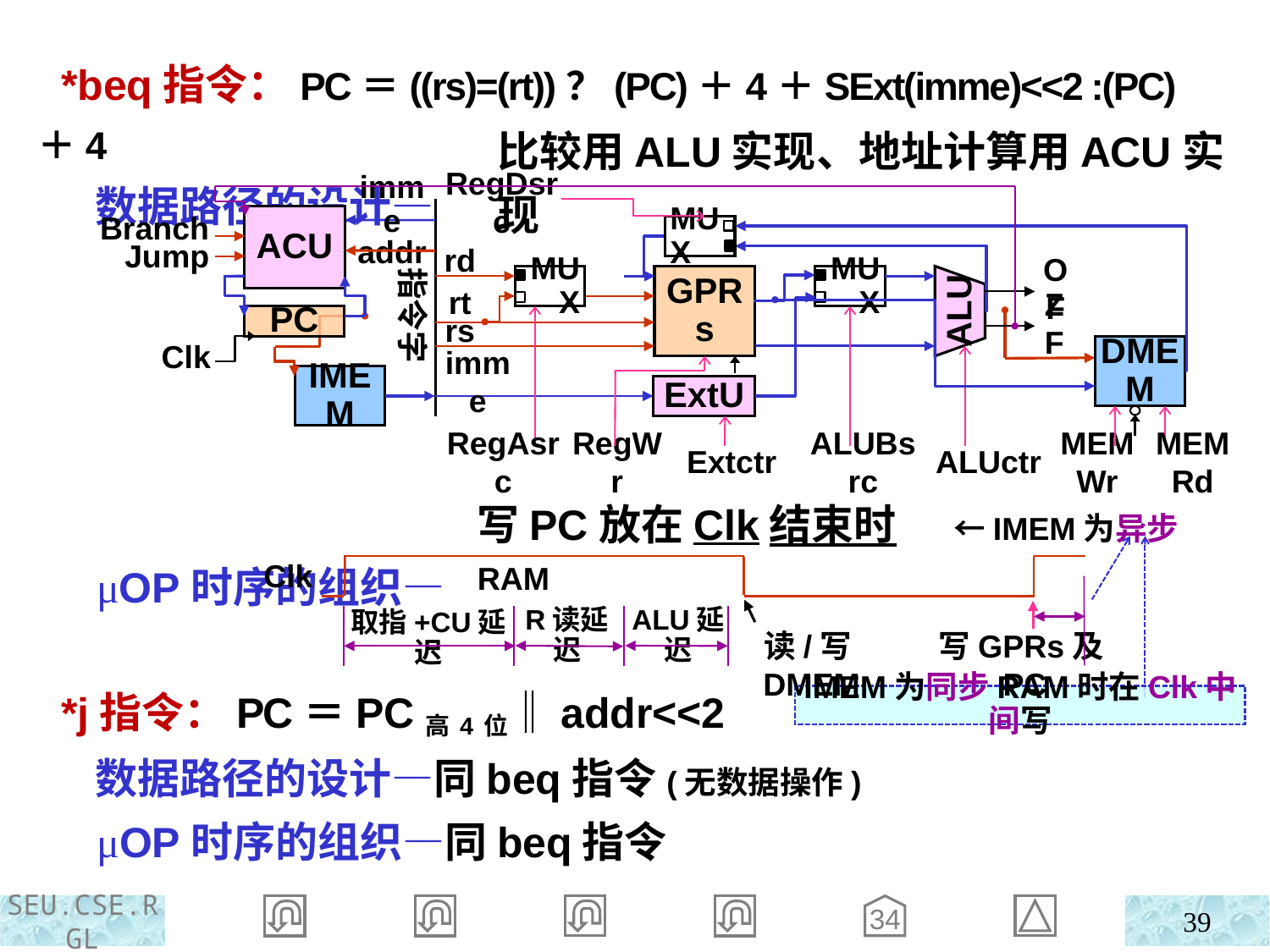

*beq指令：PC＝((rs)=(rt))？(PC)＋4＋SExt(imme)<<2 :(PC)＋4
     数据路径的设计—

     μOP时序的组织—
比较用ALU实现、地址计算用ACU实现
imme
addr
RegDsrc
ACU
Branch
Jump
MUX

rd
rt
rs
指令字
MUX
GPRs
MUX

OF
ALU

PC
ZF
Clk
DMEM
IMEM
imme
ExtU

RegAsrc
RegWr
Extctr
ALUBsrc
ALUctr
MEMWr
MEMRd
写PC放在Clk结束时      ←IMEM为异步RAM
IMEM为同步RAM时在Clk中间写
Clk
R读延迟
ALU延迟
取指+CU延迟
读/写DMEM
写GPRs及PC
  *j指令：PC＝PC高4位‖addr<<2
     数据路径的设计—同beq指令(无数据操作)
     μOP时序的组织—同beq指令

34

39